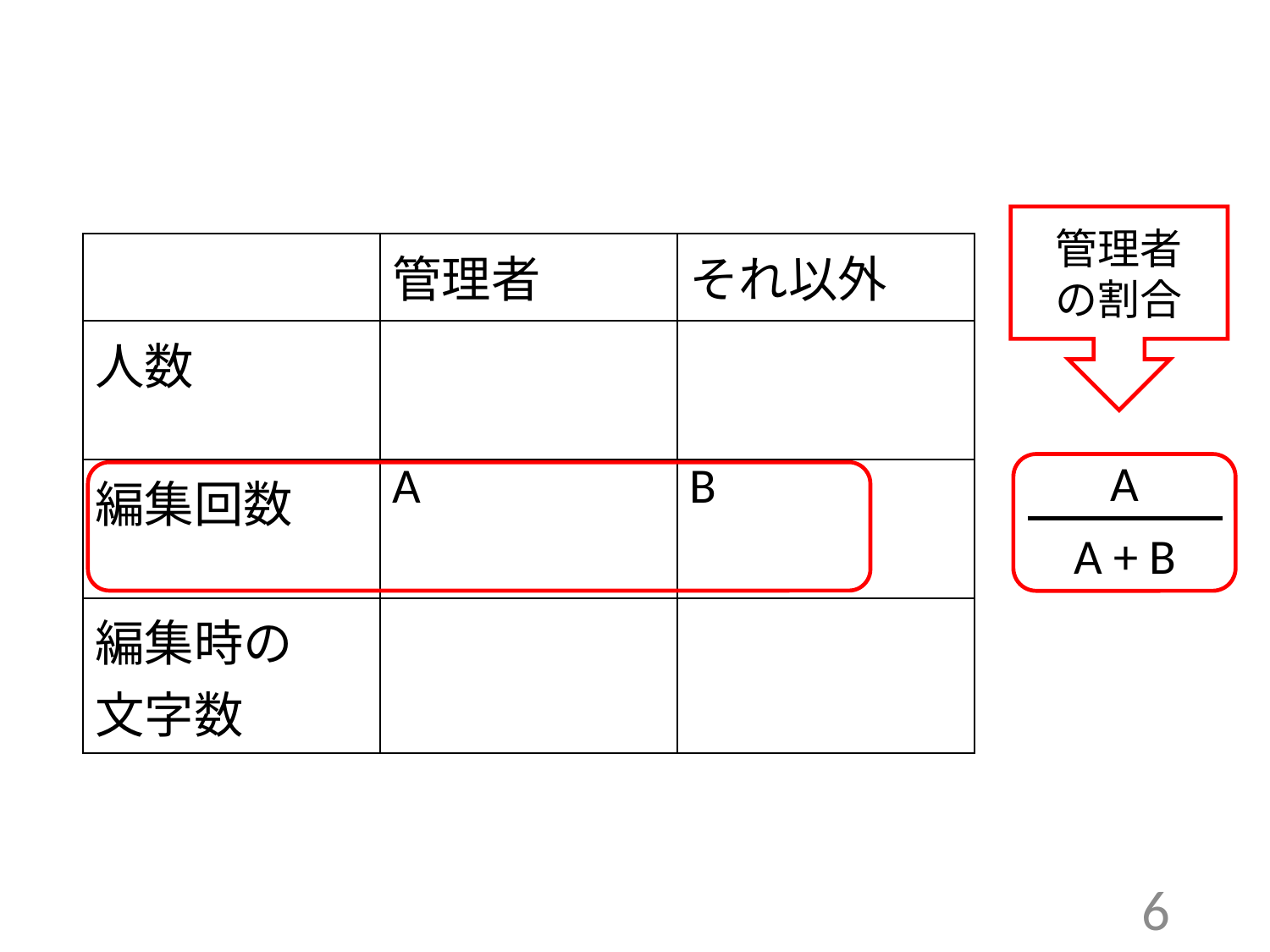

管理者
の割合
|  | 管理者 | それ以外 |
| --- | --- | --- |
| 人数 |  |  |
| 編集回数 | A | B |
| 編集時の 文字数 |  |  |
A

A + B
6